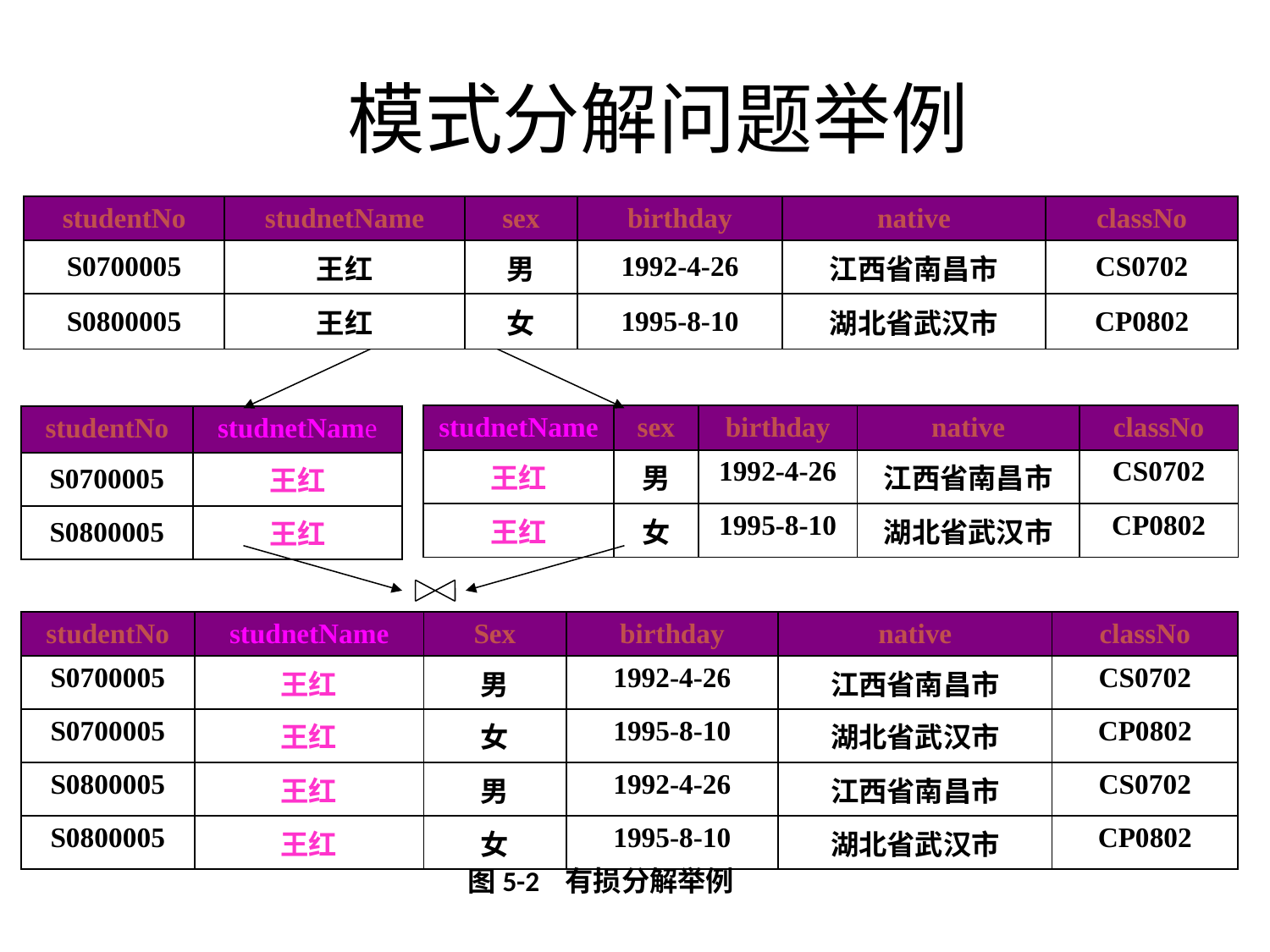

# 模式分解问题举例
| studentNo | studnetName | sex | birthday | native | classNo |
| --- | --- | --- | --- | --- | --- |
| S0700005 | 王红 | 男 | 1992-4-26 | 江西省南昌市 | CS0702 |
| S0800005 | 王红 | 女 | 1995-8-10 | 湖北省武汉市 | CP0802 |

| studnetName | sex | birthday | native | classNo |
| --- | --- | --- | --- | --- |
| 王红 | 男 | 1992-4-26 | 江西省南昌市 | CS0702 |
| 王红 | 女 | 1995-8-10 | 湖北省武汉市 | CP0802 |
| studentNo | studnetName |
| --- | --- |
| S0700005 | 王红 |
| S0800005 | 王红 |

| studentNo | studnetName | Sex | birthday | native | classNo |
| --- | --- | --- | --- | --- | --- |
| S0700005 | 王红 | 男 | 1992-4-26 | 江西省南昌市 | CS0702 |
| S0700005 | 王红 | 女 | 1995-8-10 | 湖北省武汉市 | CP0802 |
| S0800005 | 王红 | 男 | 1992-4-26 | 江西省南昌市 | CS0702 |
| S0800005 | 王红 | 女 | 1995-8-10 | 湖北省武汉市 | CP0802 |
图5-2   有损分解举例